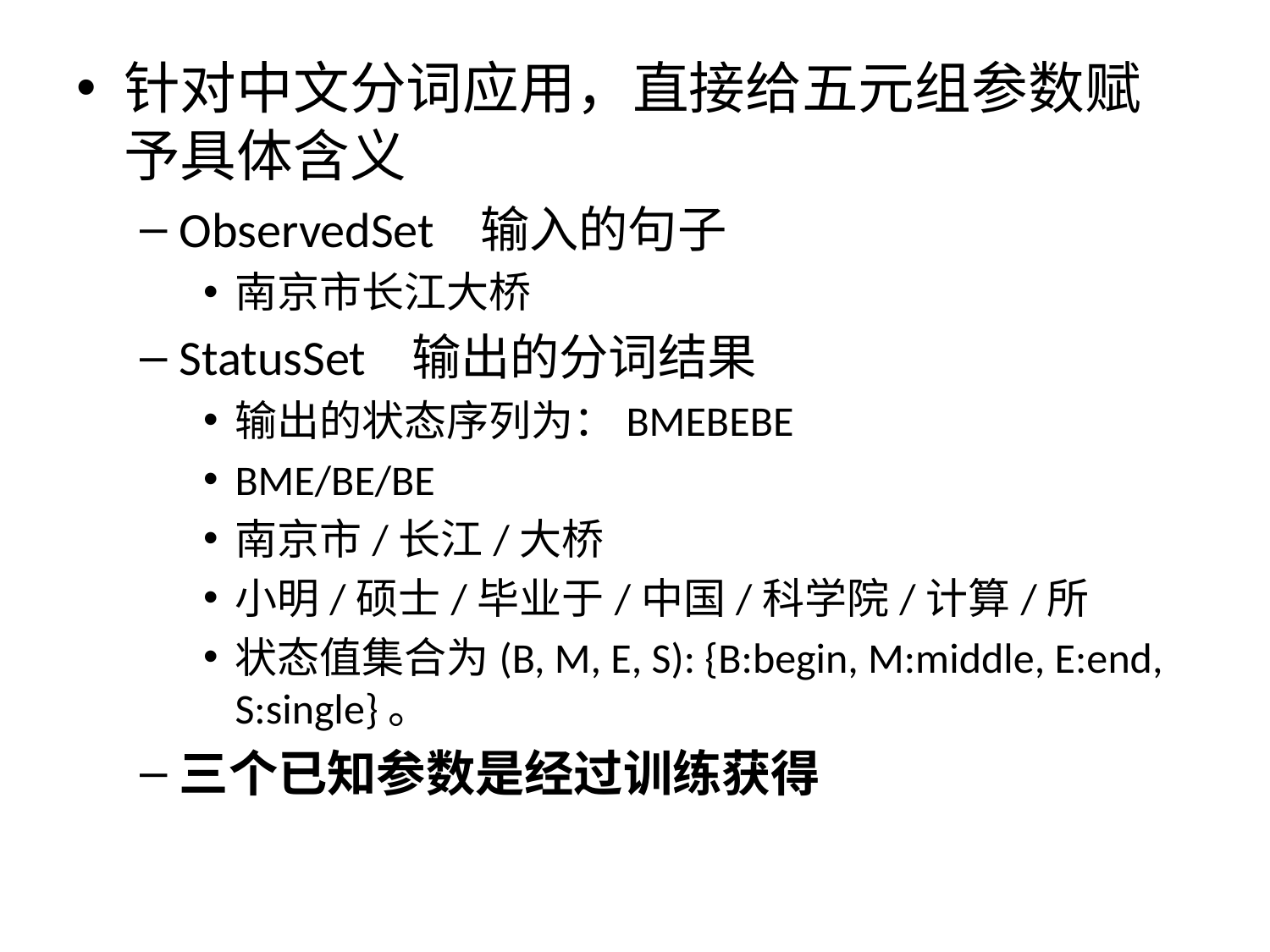

#
针对中文分词应用，直接给五元组参数赋予具体含义
ObservedSet   输入的句子
南京市长江大桥
StatusSet   输出的分词结果
输出的状态序列为：BMEBEBE
BME/BE/BE
南京市/长江/大桥
小明/硕士/毕业于/中国/科学院/计算/所
状态值集合为(B, M, E, S): {B:begin, M:middle, E:end, S:single}。
三个已知参数是经过训练获得